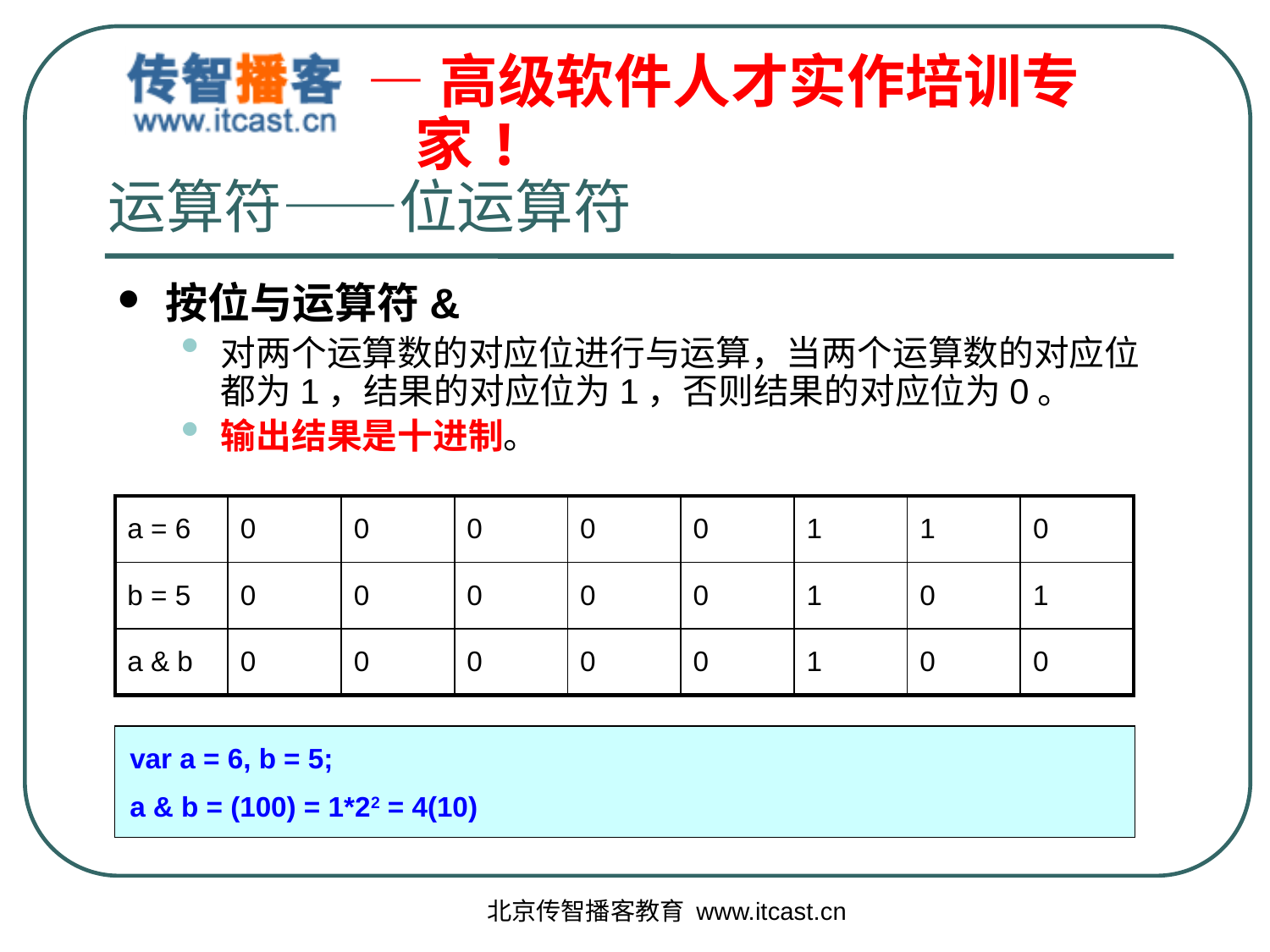

运算符——位运算符
按位与运算符&
对两个运算数的对应位进行与运算，当两个运算数的对应位都为1，结果的对应位为1，否则结果的对应位为0。
输出结果是十进制。
| a = 6 | 0 | 0 | 0 | 0 | 0 | 1 | 1 | 0 |
| --- | --- | --- | --- | --- | --- | --- | --- | --- |
| b = 5 | 0 | 0 | 0 | 0 | 0 | 1 | 0 | 1 |
| a & b | 0 | 0 | 0 | 0 | 0 | 1 | 0 | 0 |
var a = 6, b = 5;
a & b = (100) = 1*22 = 4(10)